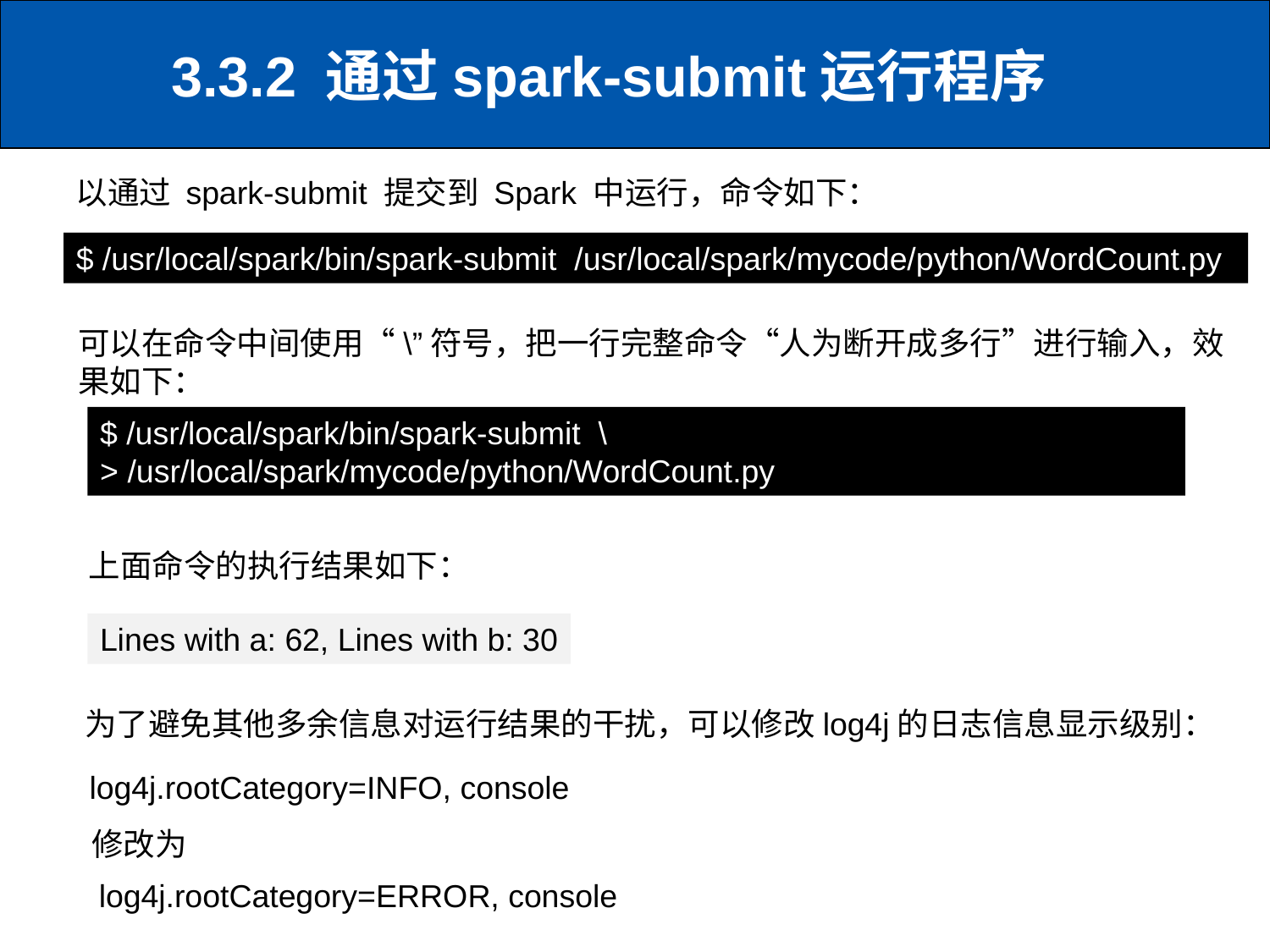

# 3.3.2 通过spark-submit运行程序
以通过 spark-submit 提交到 Spark 中运行，命令如下：
$ /usr/local/spark/bin/spark-submit  /usr/local/spark/mycode/python/WordCount.py
可以在命令中间使用“\”符号，把一行完整命令“人为断开成多行”进行输入，效果如下：
$ /usr/local/spark/bin/spark-submit  \
> /usr/local/spark/mycode/python/WordCount.py
上面命令的执行结果如下：
Lines with a: 62, Lines with b: 30
为了避免其他多余信息对运行结果的干扰，可以修改log4j的日志信息显示级别：
log4j.rootCategory=INFO, console
修改为
log4j.rootCategory=ERROR, console